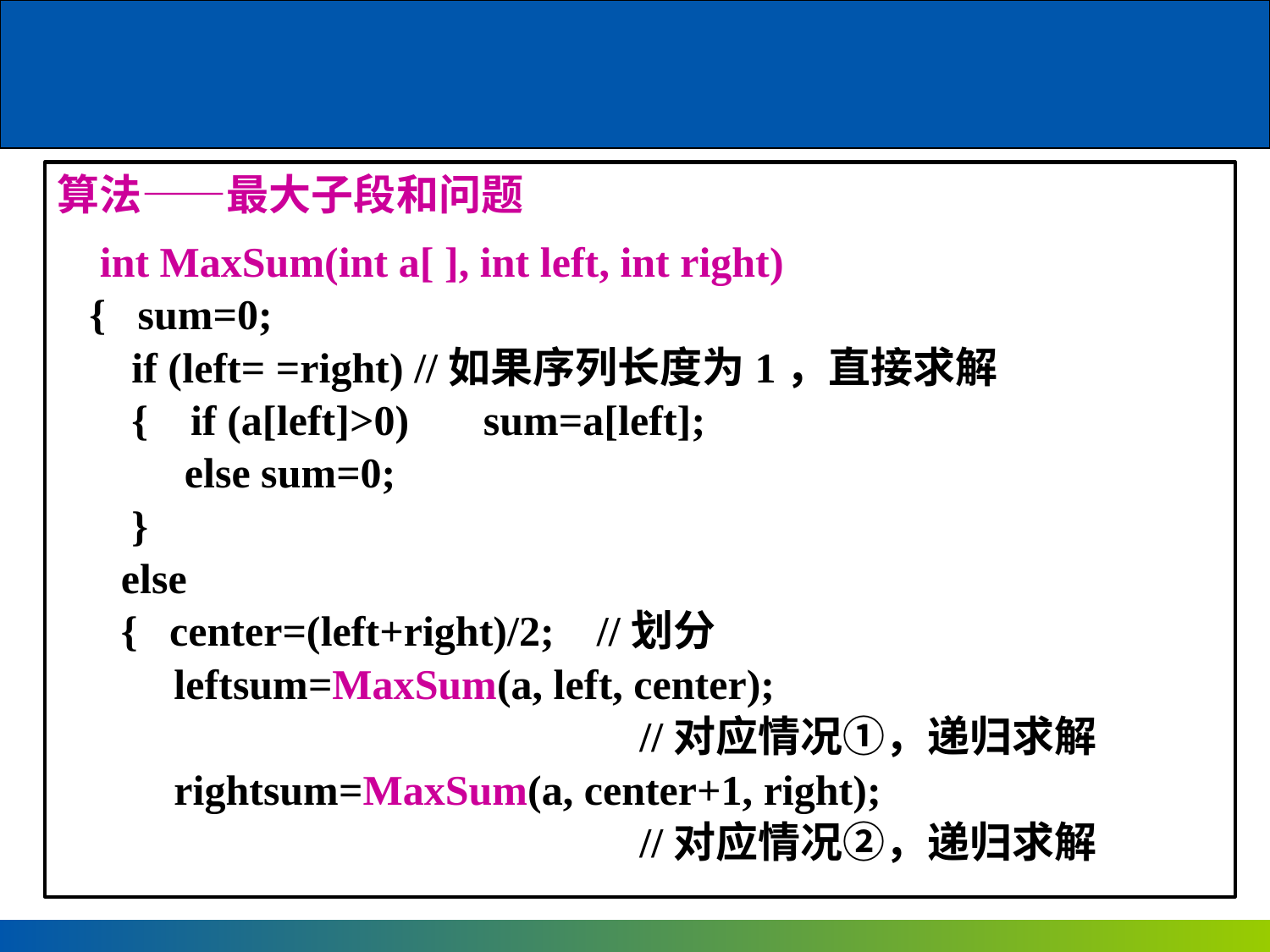

算法——最大子段和问题
    int MaxSum(int a[ ], int left, int right)
   {   sum=0;
       if (left= =right) //如果序列长度为1，直接求解
       {    if (a[left]>0)       sum=a[left];
            else sum=0;
       }
      else
      {   center=(left+right)/2;    //划分
           leftsum=MaxSum(a, left, center);
                                                       //对应情况①，递归求解
           rightsum=MaxSum(a, center+1, right);
                                                       //对应情况②，递归求解